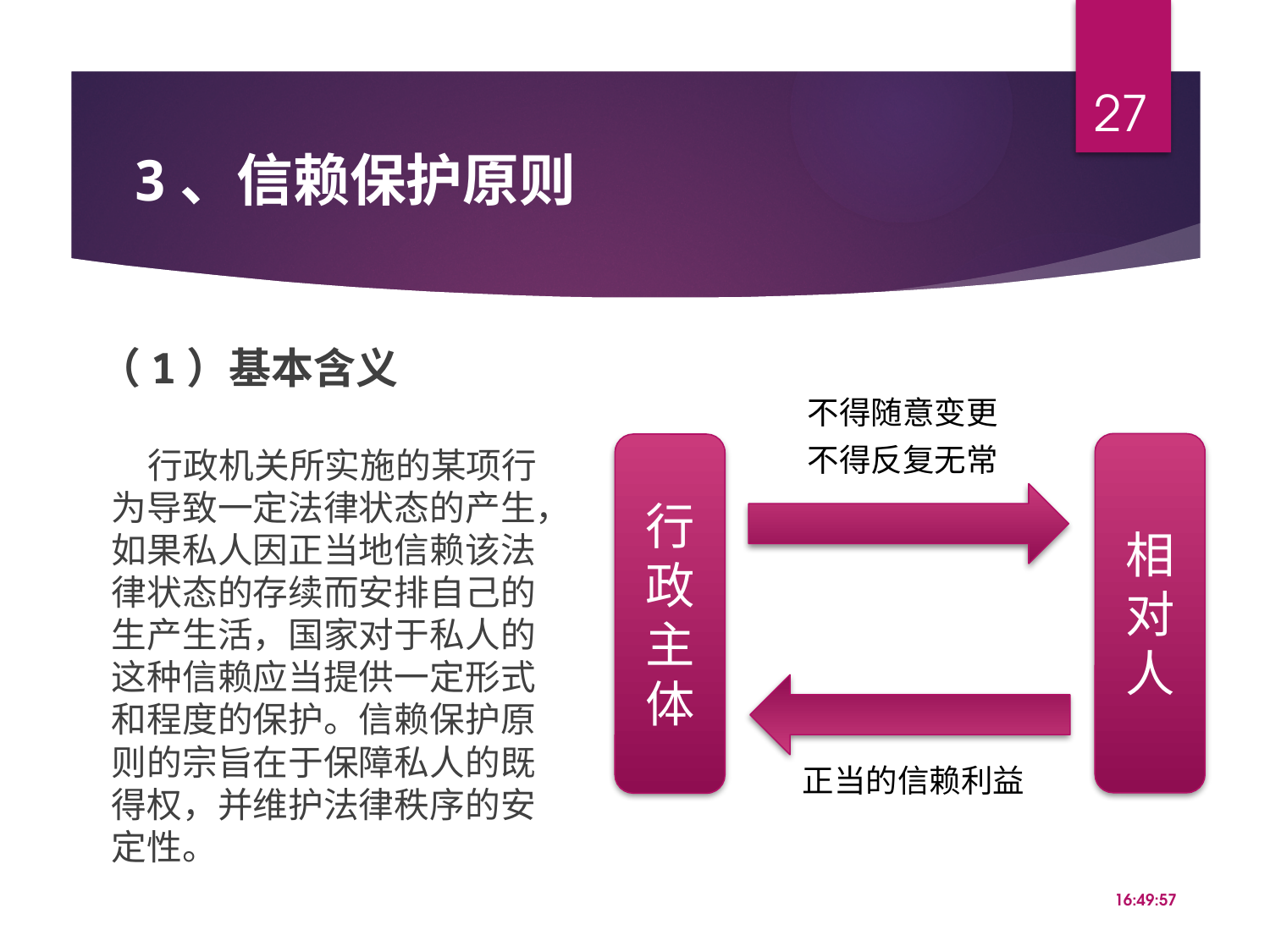

27
# 3、信赖保护原则
（1）基本含义

不得随意变更
不得反复无常
相对人
行政主体

正当的信赖利益
    行政机关所实施的某项行为导致一定法律状态的产生，如果私人因正当地信赖该法律状态的存续而安排自己的生产生活，国家对于私人的这种信赖应当提供一定形式和程度的保护。信赖保护原则的宗旨在于保障私人的既得权，并维护法律秩序的安定性。
16:49:57